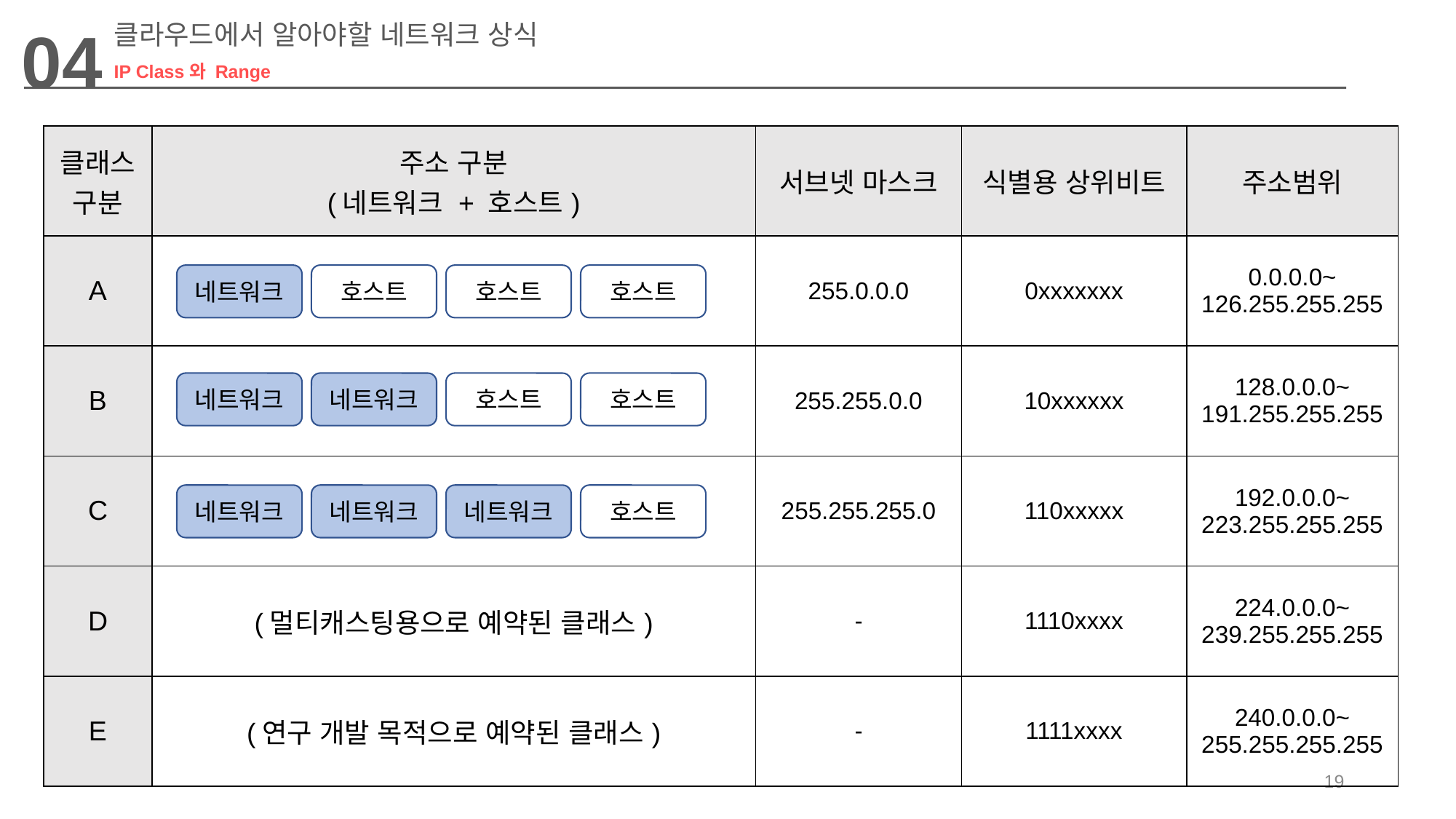

04
클라우드에서 알아야할 네트워크 상식
IP Class와 Range

| 클래스 구분 | 주소 구분 (네트워크 + 호스트) | 서브넷 마스크 | 식별용 상위비트 | 주소범위 |
| --- | --- | --- | --- | --- |
| A |  | 255.0.0.0 | 0xxxxxxx | 0.0.0.0~ 126.255.255.255 |
| B |  | 255.255.0.0 | 10xxxxxx | 128.0.0.0~ 191.255.255.255 |
| C |  | 255.255.255.0 | 110xxxxx | 192.0.0.0~ 223.255.255.255 |
| D | (멀티캐스팅용으로 예약된 클래스) | - | 1110xxxx | 224.0.0.0~ 239.255.255.255 |
| E | (연구 개발 목적으로 예약된 클래스) | - | 1111xxxx | 240.0.0.0~ 255.255.255.255 |
네트워크
호스트
호스트
호스트
네트워크
네트워크
호스트
호스트
네트워크
네트워크
네트워크
호스트
19